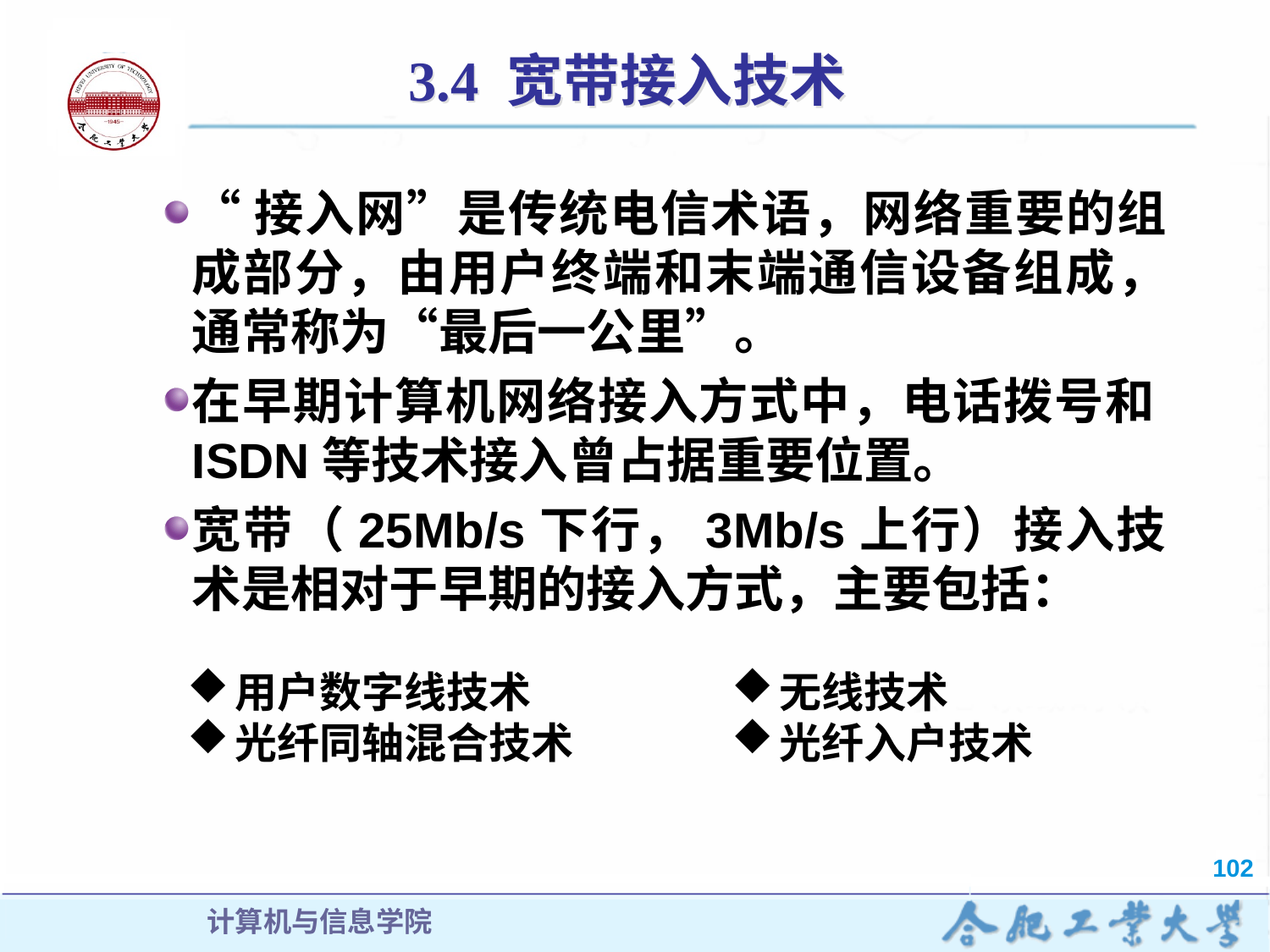

# 3.4 宽带接入技术
“接入网”是传统电信术语，网络重要的组成部分，由用户终端和末端通信设备组成，通常称为“最后一公里”。
在早期计算机网络接入方式中，电话拨号和ISDN等技术接入曾占据重要位置。
宽带（25Mb/s下行，3Mb/s上行）接入技术是相对于早期的接入方式，主要包括：
无线技术
光纤入户技术
用户数字线技术
光纤同轴混合技术